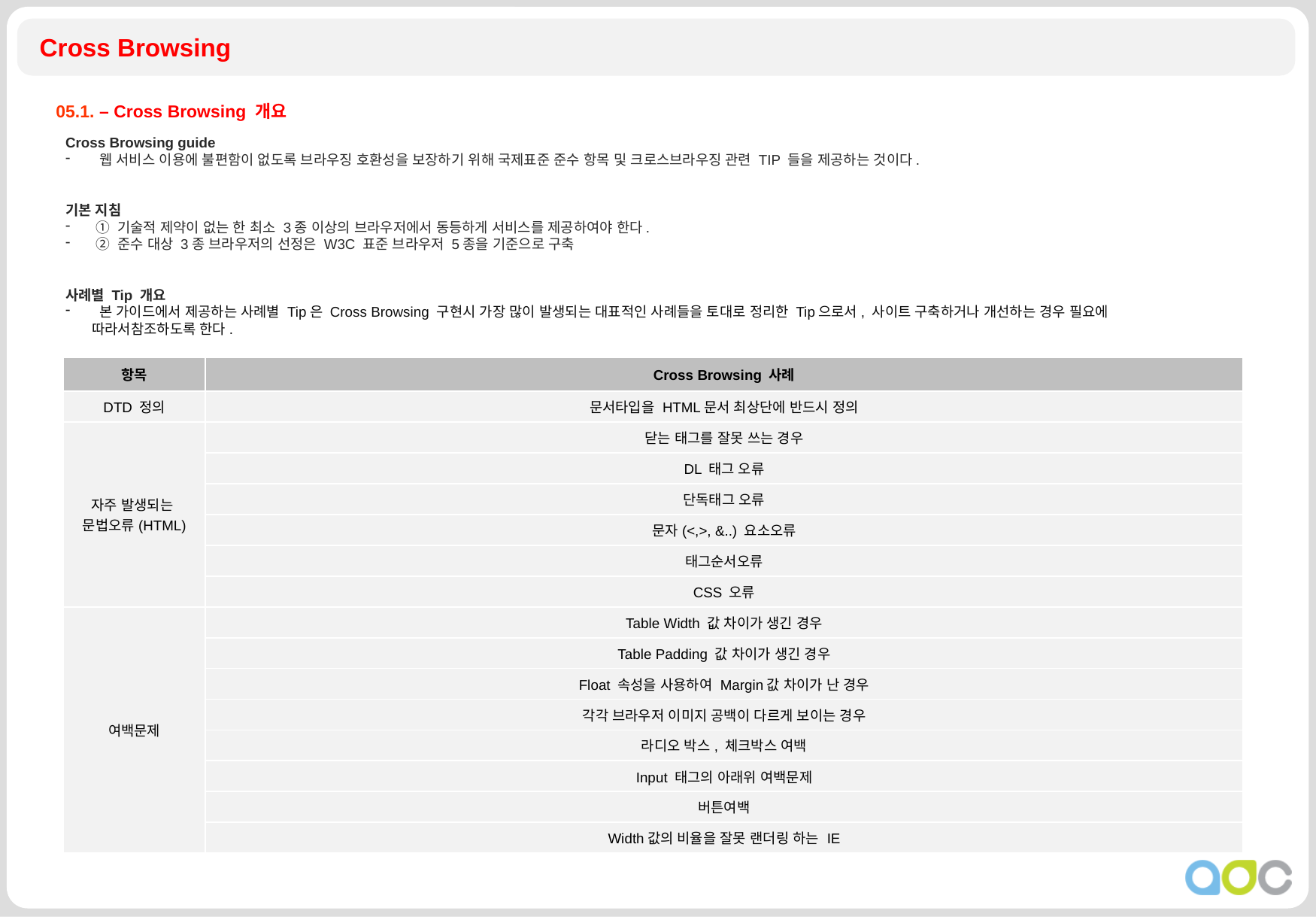

Cross Browsing
05.1. – Cross Browsing 개요
Cross Browsing guide
 웹 서비스 이용에 불편함이 없도록 브라우징 호환성을 보장하기 위해 국제표준 준수 항목 및 크로스브라우징 관련 TIP 들을 제공하는 것이다.

기본 지침
 ① 기술적 제약이 없는 한 최소 3종 이상의 브라우저에서 동등하게 서비스를 제공하여야 한다.
 ② 준수 대상 3종 브라우저의 선정은 W3C 표준 브라우저 5종을 기준으로 구축

사례별 Tip 개요
 본 가이드에서 제공하는 사례별 Tip은 Cross Browsing 구현시 가장 많이 발생되는 대표적인 사례들을 토대로 정리한 Tip으로서, 사이트 구축하거나 개선하는 경우 필요에 따라서참조하도록 한다.

| 항목 | Cross Browsing 사례 |
| --- | --- |
| DTD 정의 | 문서타입을 HTML문서 최상단에 반드시 정의 |
| 자주 발생되는 문법오류(HTML) | 닫는 태그를 잘못 쓰는 경우 |
|  | DL 태그 오류 |
|  | 단독태그 오류 |
|  | 문자(<,>, &..) 요소오류 |
|  | 태그순서오류 |
|  | CSS 오류 |
| 여백문제 | Table Width 값 차이가 생긴 경우 |
|  | Table Padding 값 차이가 생긴 경우 |
|  | Float 속성을 사용하여 Margin값 차이가 난 경우 |
|  | 각각 브라우저 이미지 공백이 다르게 보이는 경우 |
|  | 라디오 박스, 체크박스 여백 |
|  | Input 태그의 아래위 여백문제 |
|  | 버튼여백 |
|  | Width값의 비율을 잘못 랜더링 하는 IE |